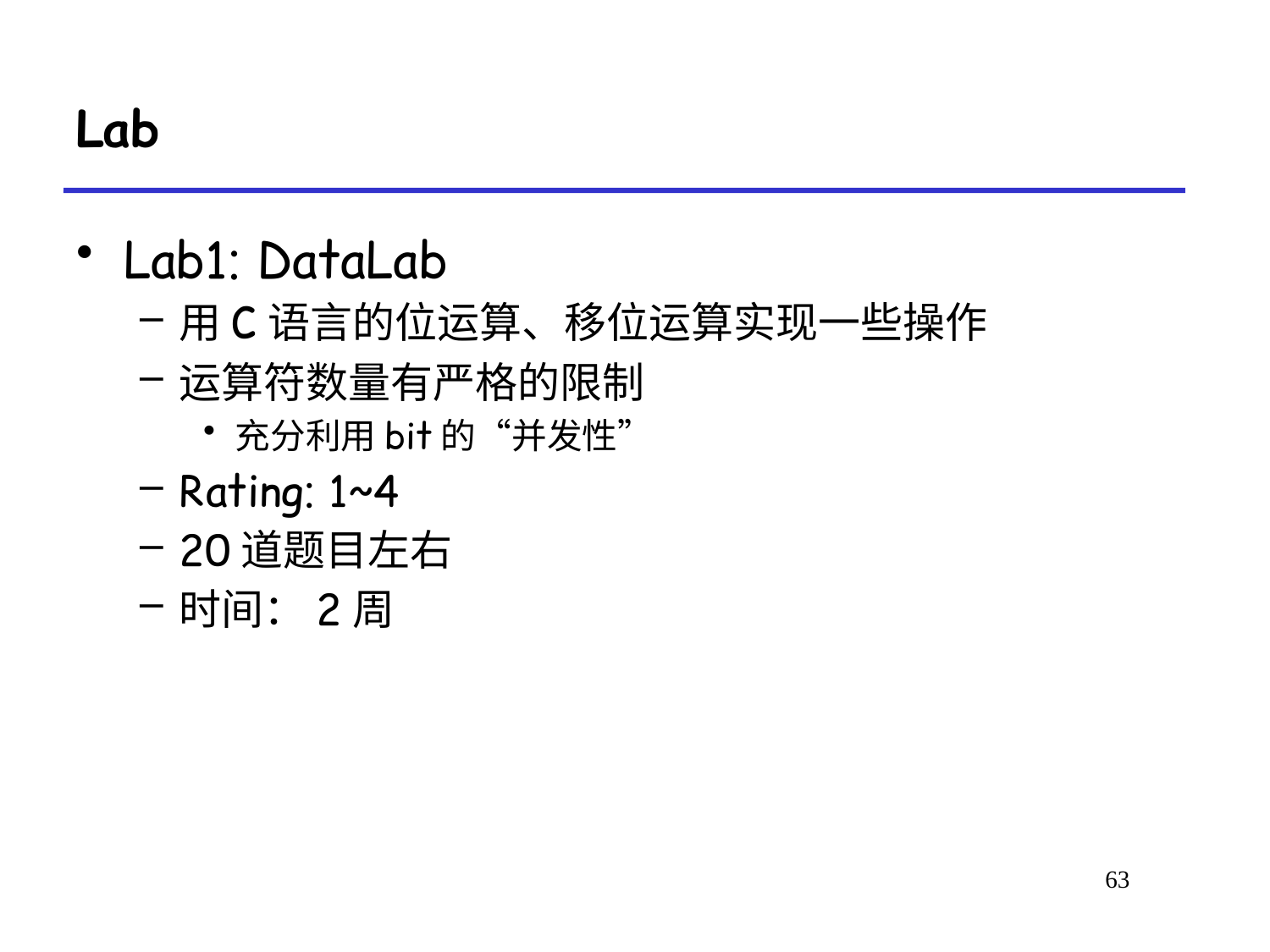

# Lab
Lab1: DataLab
用C语言的位运算、移位运算实现一些操作
运算符数量有严格的限制
充分利用bit的“并发性”
Rating: 1~4
20道题目左右
时间：2周
63